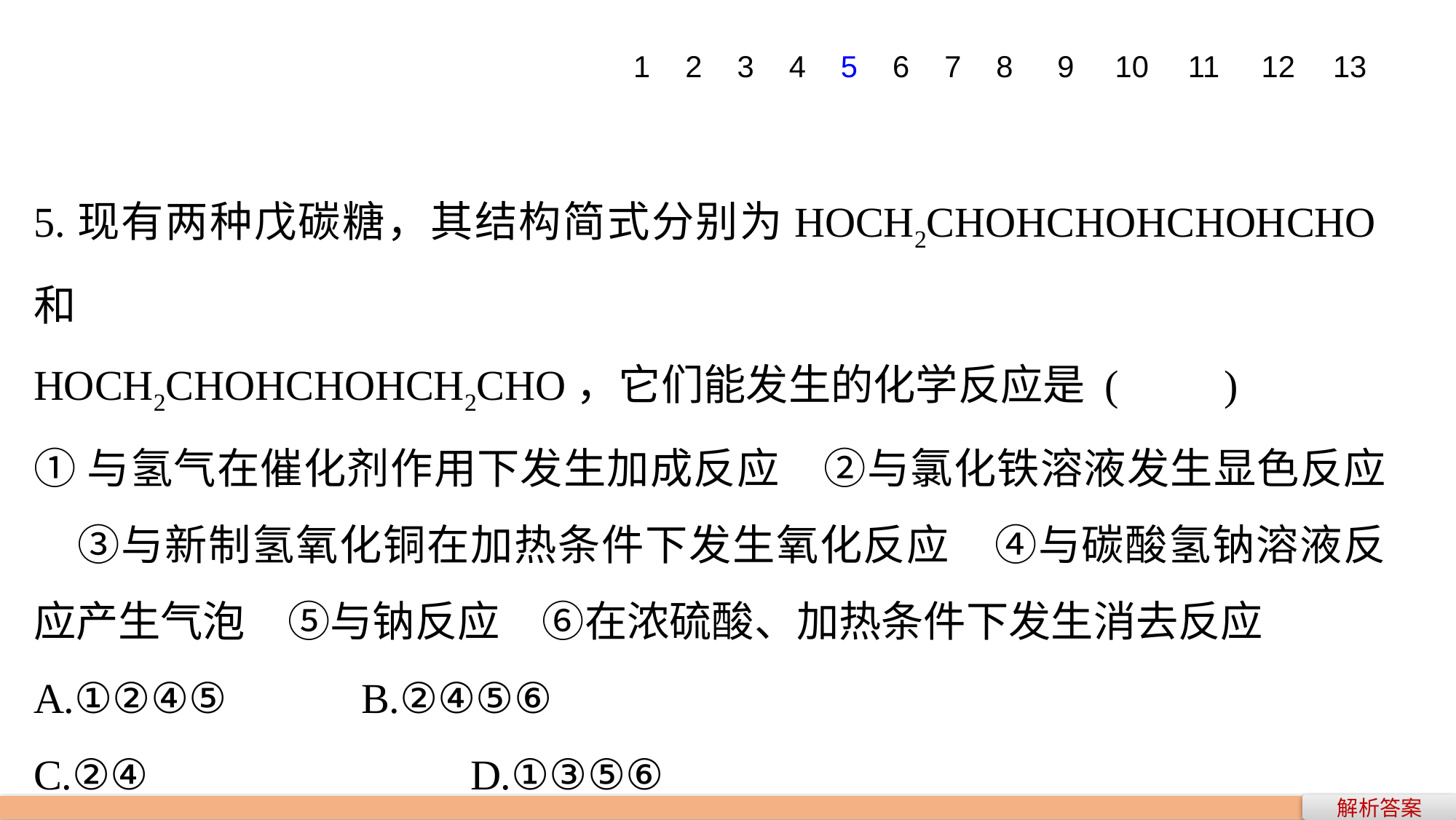

1
2
3
4
5
6
7
8
9
10
11
12
13
5.现有两种戊碳糖，其结构简式分别为HOCH2CHOHCHOHCHOHCHO和
HOCH2CHOHCHOHCH2CHO，它们能发生的化学反应是 (　　)
①与氢气在催化剂作用下发生加成反应　②与氯化铁溶液发生显色反应　③与新制氢氧化铜在加热条件下发生氧化反应　④与碳酸氢钠溶液反应产生气泡　⑤与钠反应　⑥在浓硫酸、加热条件下发生消去反应
A.①②④⑤  		B.②④⑤⑥
C.②④  			D.①③⑤⑥
解析答案